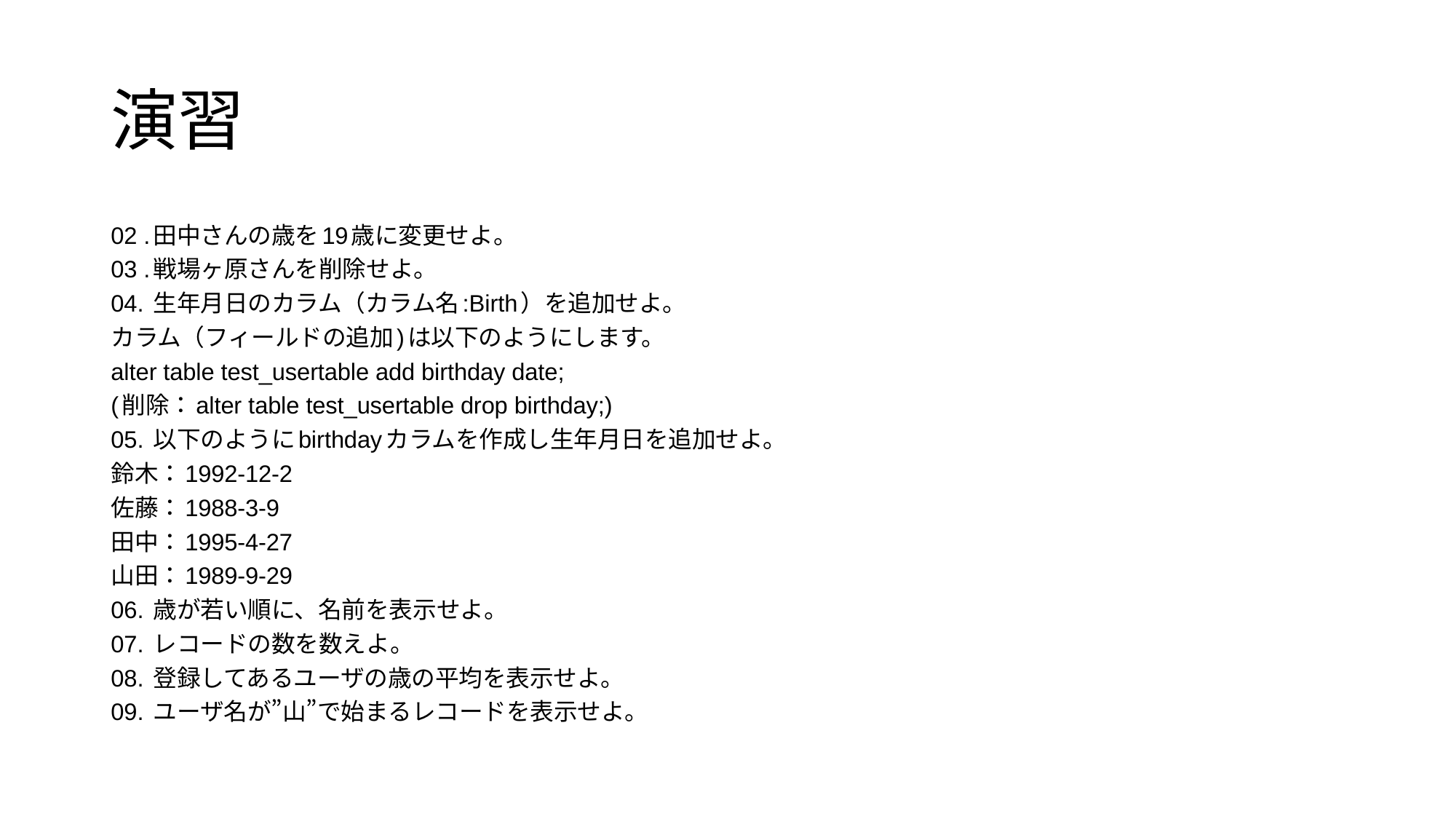

# 演習
02 .田中さんの歳を19歳に変更せよ。
03 .戦場ヶ原さんを削除せよ。
04. 生年月日のカラム（カラム名:Birth）を追加せよ。
カラム（フィールドの追加)は以下のようにします。
alter table test_usertable add birthday date;
(削除：alter table test_usertable drop birthday;)
05. 以下のようにbirthdayカラムを作成し生年月日を追加せよ。
鈴木：1992-12-2
佐藤：1988-3-9
田中：1995-4-27
山田：1989-9-29
06. 歳が若い順に、名前を表示せよ。
07. レコードの数を数えよ。
08. 登録してあるユーザの歳の平均を表示せよ。
09. ユーザ名が”山”で始まるレコードを表示せよ。